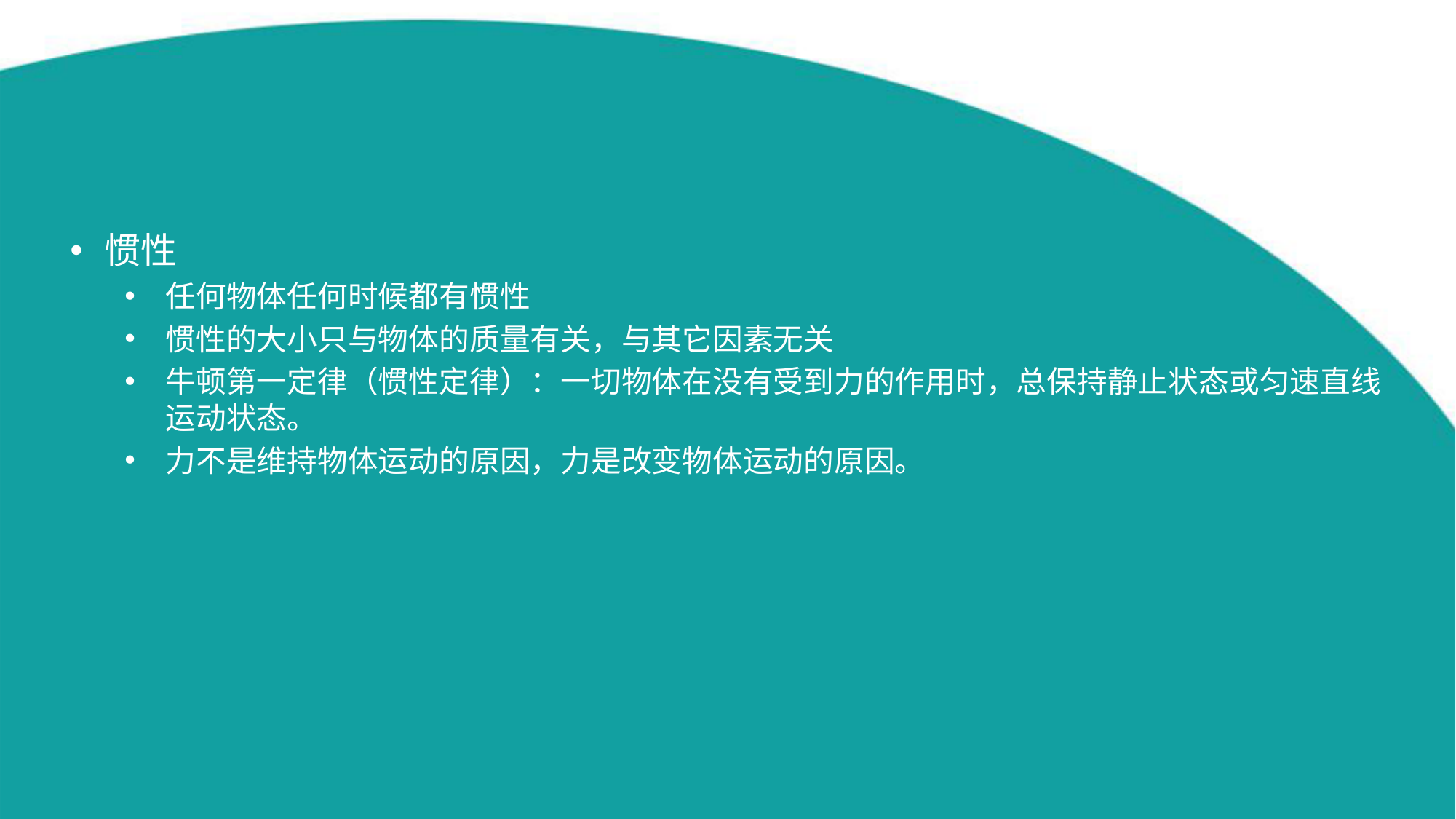

惯性
任何物体任何时候都有惯性
惯性的大小只与物体的质量有关，与其它因素无关
牛顿第一定律（惯性定律）：一切物体在没有受到力的作用时，总保持静止状态或匀速直线运动状态。
力不是维持物体运动的原因，力是改变物体运动的原因。